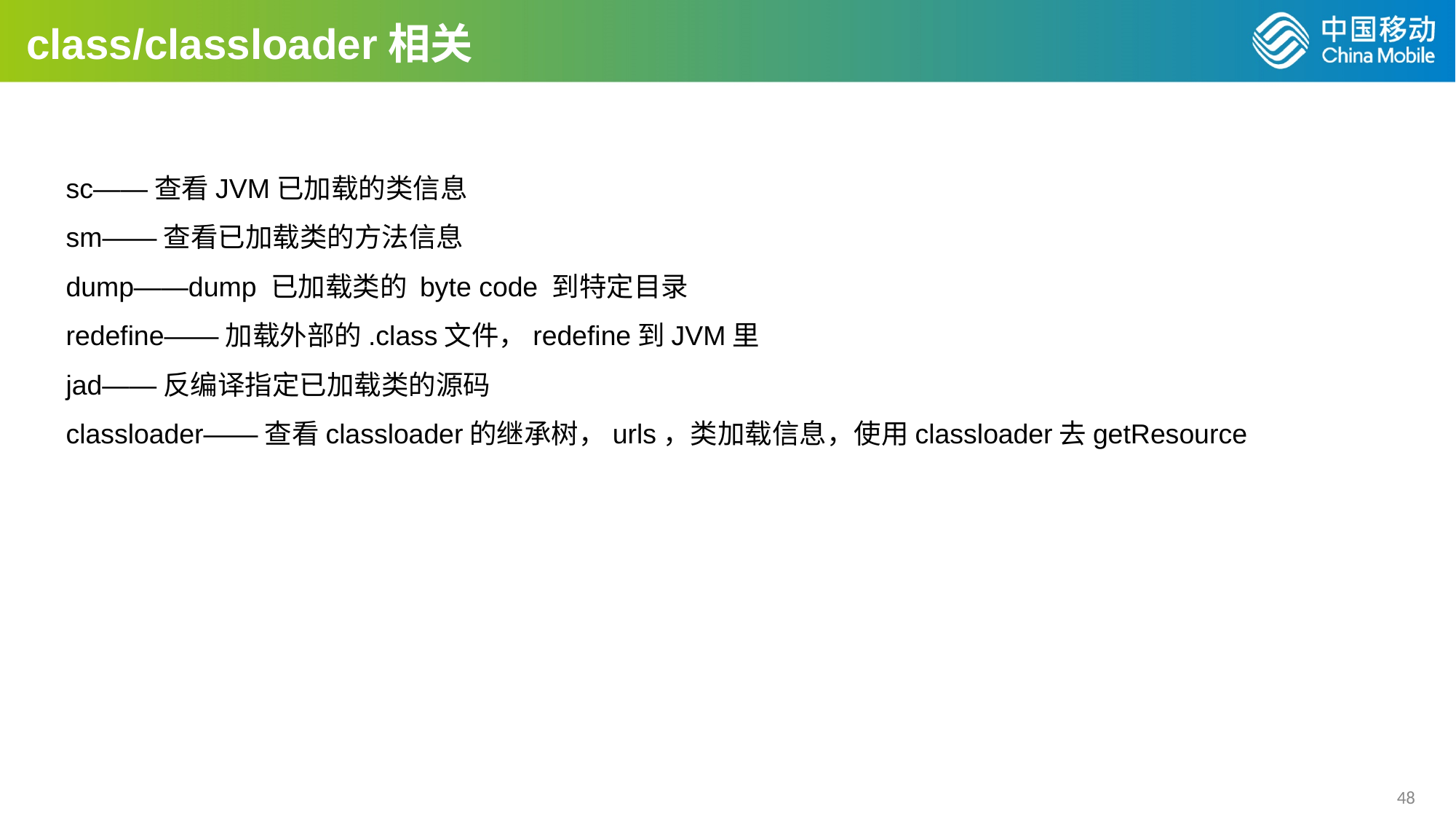

class/classloader相关
sc——查看JVM已加载的类信息
sm——查看已加载类的方法信息
dump——dump 已加载类的 byte code 到特定目录
redefine——加载外部的.class文件，redefine到JVM里
jad——反编译指定已加载类的源码
classloader——查看classloader的继承树，urls，类加载信息，使用classloader去getResource